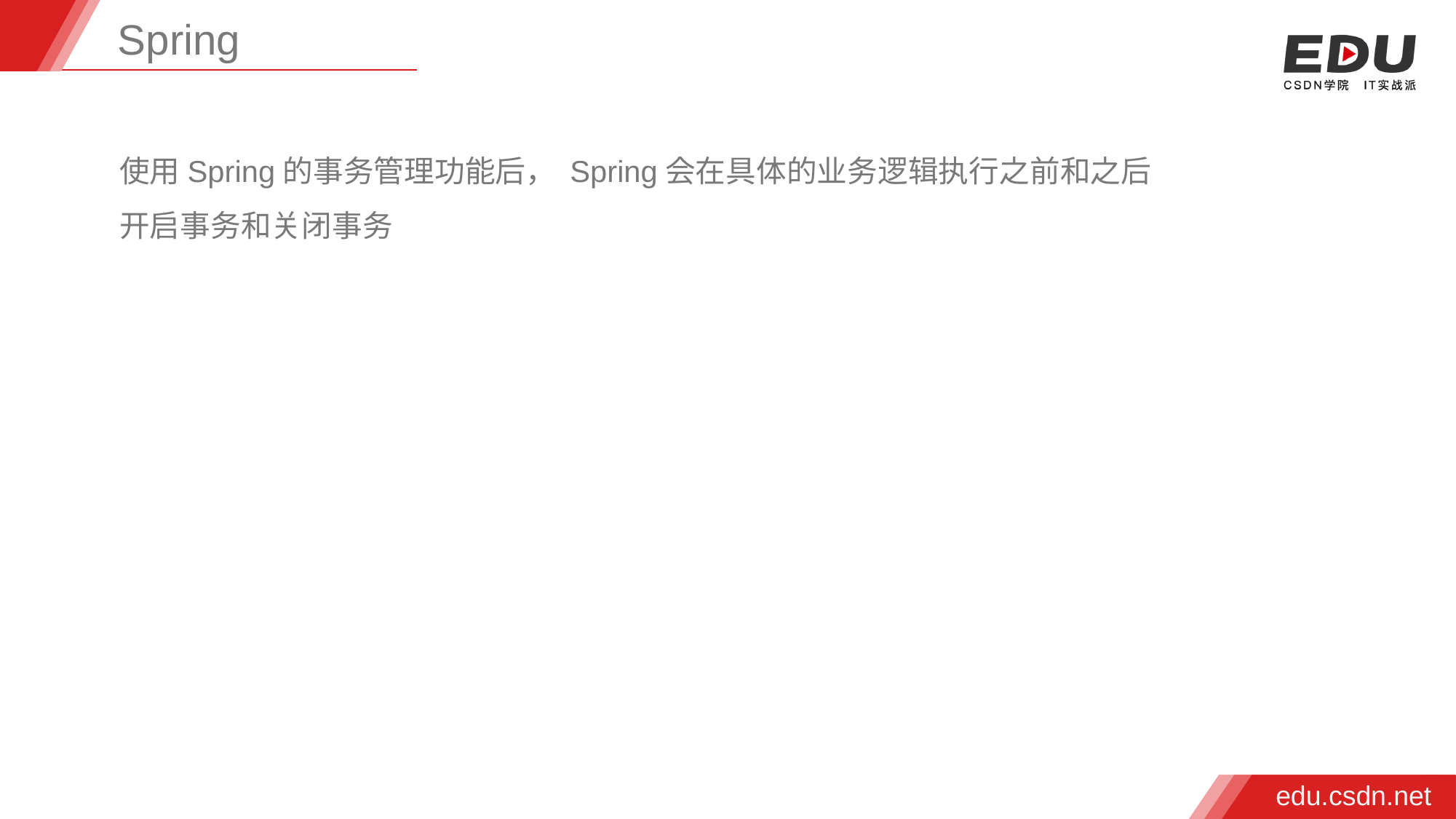

Spring
使用Spring的事务管理功能后， Spring会在具体的业务逻辑执行之前和之后开启事务和关闭事务

edu.csdn.net